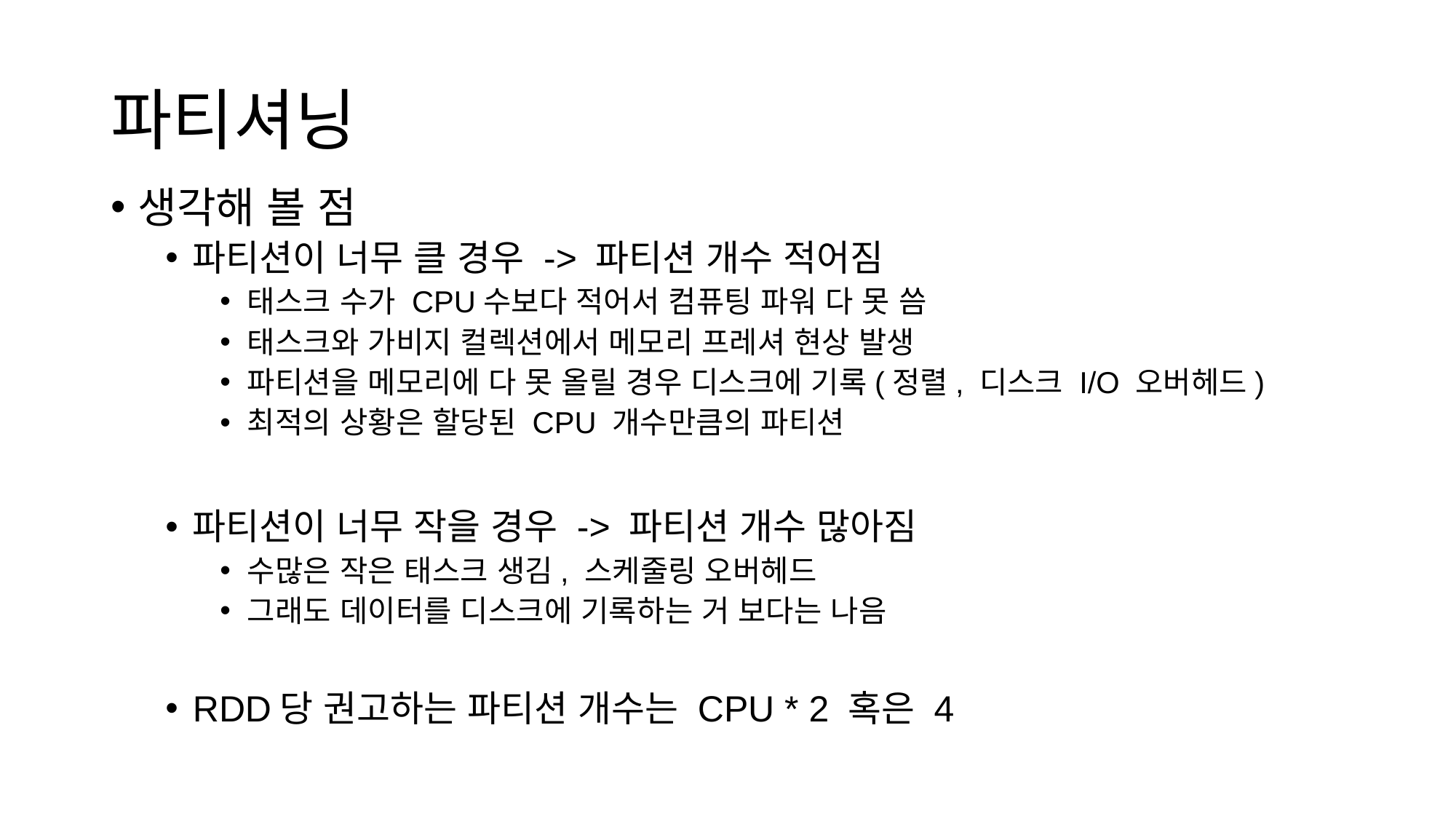

# 파티셔닝
생각해 볼 점
파티션이 너무 클 경우 -> 파티션 개수 적어짐
태스크 수가 CPU수보다 적어서 컴퓨팅 파워 다 못 씀
태스크와 가비지 컬렉션에서 메모리 프레셔 현상 발생
파티션을 메모리에 다 못 올릴 경우 디스크에 기록(정렬, 디스크 I/O 오버헤드)
최적의 상황은 할당된 CPU 개수만큼의 파티션

파티션이 너무 작을 경우 -> 파티션 개수 많아짐
수많은 작은 태스크 생김, 스케줄링 오버헤드
그래도 데이터를 디스크에 기록하는 거 보다는 나음

RDD당 권고하는 파티션 개수는 CPU * 2 혹은 4